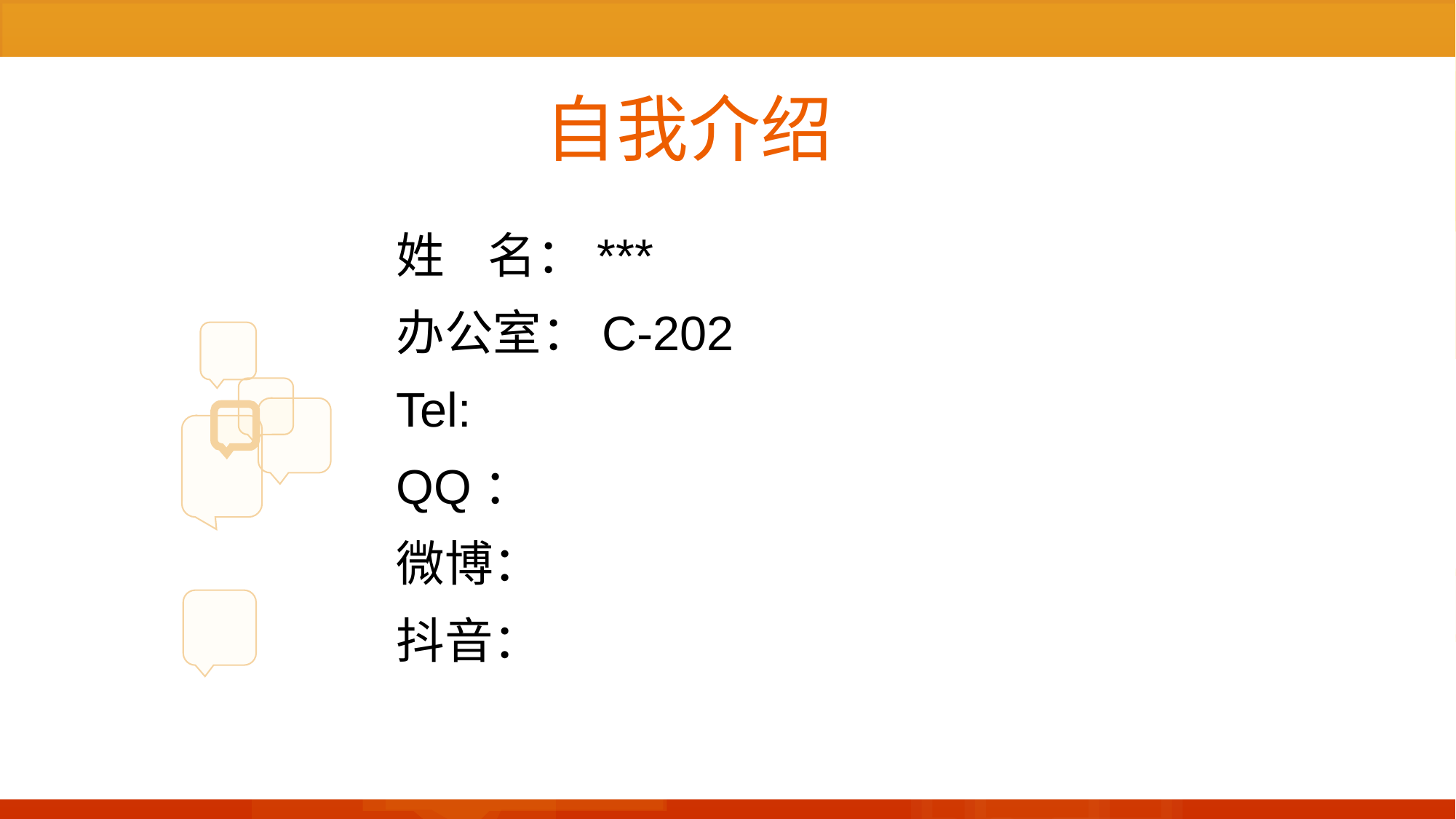

# 自我介绍
姓    名：***
办公室：C-202
Tel:
QQ：
微博：
抖音：